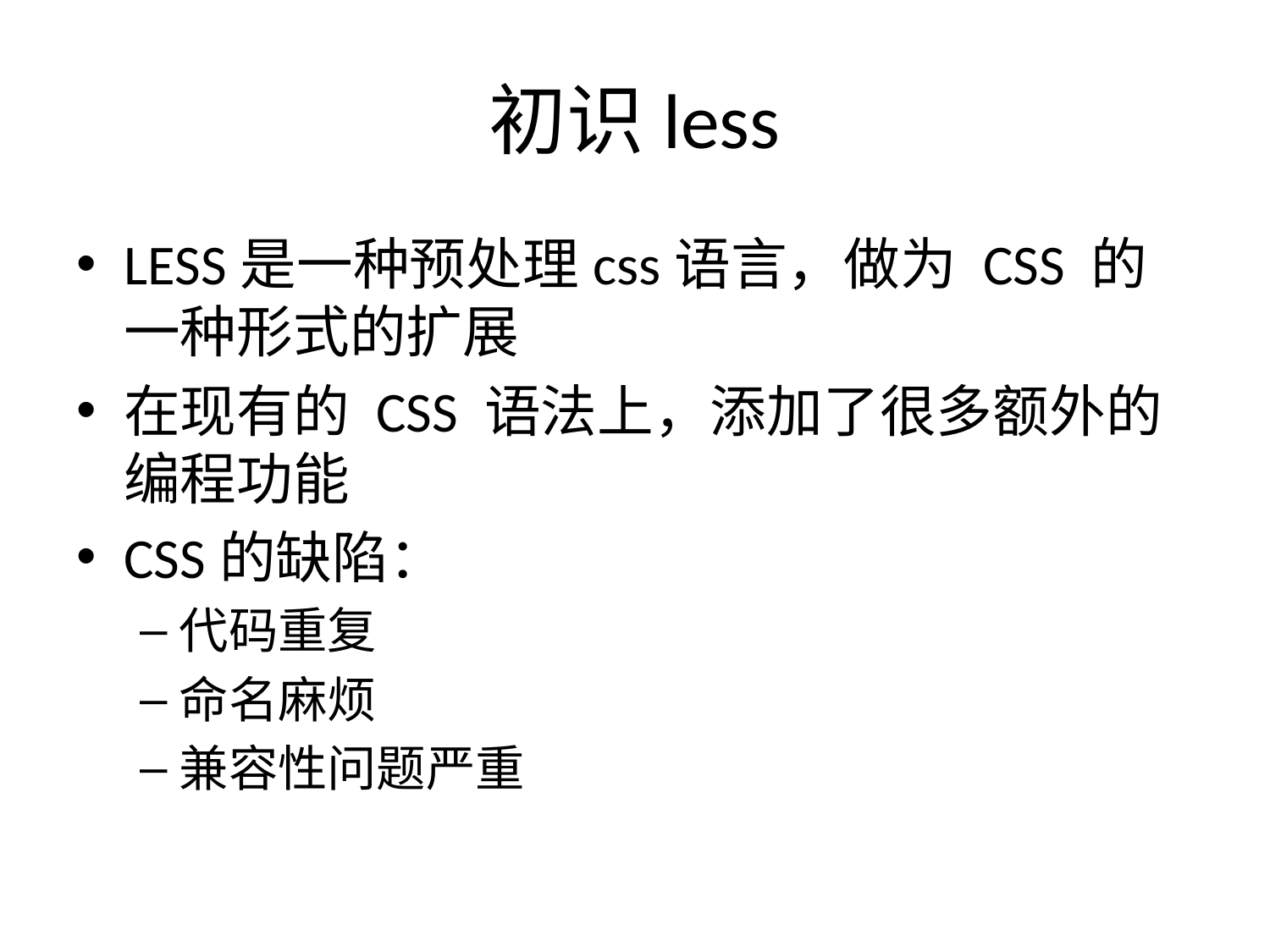

# 初识less
LESS是一种预处理css语言，做为 CSS 的一种形式的扩展
在现有的 CSS 语法上，添加了很多额外的编程功能
CSS的缺陷：
代码重复
命名麻烦
兼容性问题严重